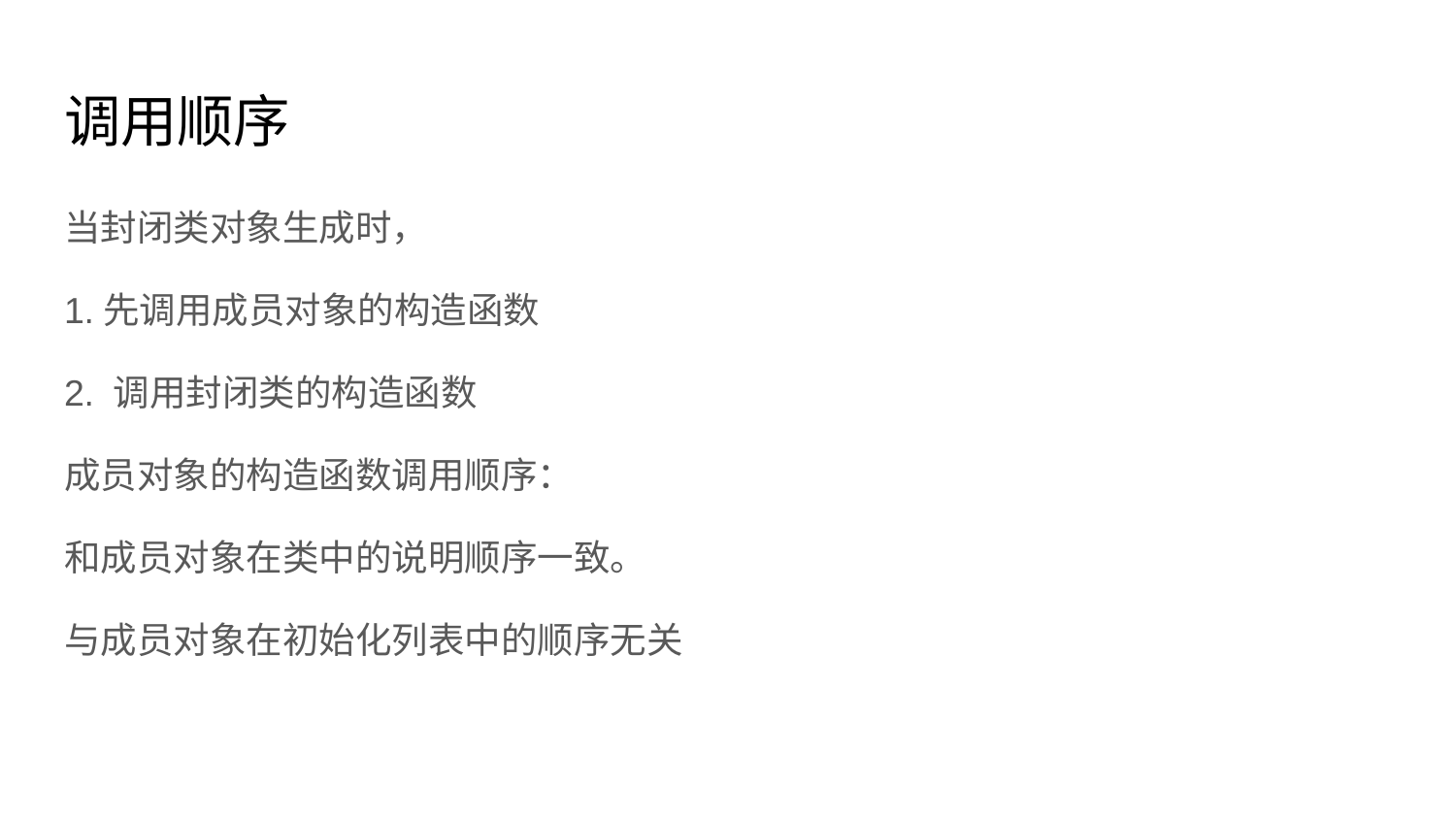

# 调用顺序
当封闭类对象生成时，
1.先调用成员对象的构造函数
2. 调用封闭类的构造函数
成员对象的构造函数调用顺序：
和成员对象在类中的说明顺序一致。
与成员对象在初始化列表中的顺序无关